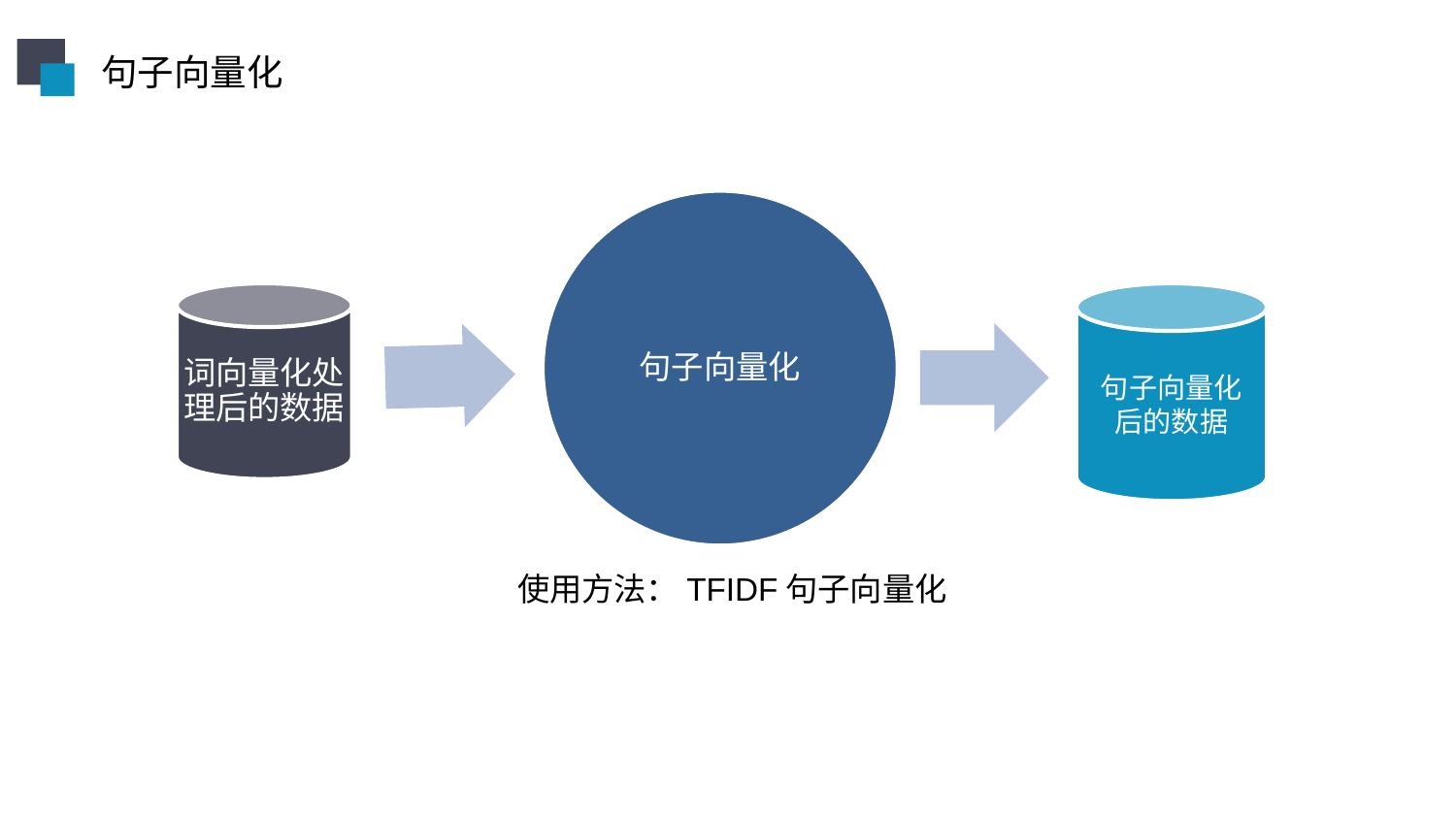

句子向量化
词向量化处理后的数据

句子向量化
句子向量化后的数据

使用方法：TFIDF句子向量化